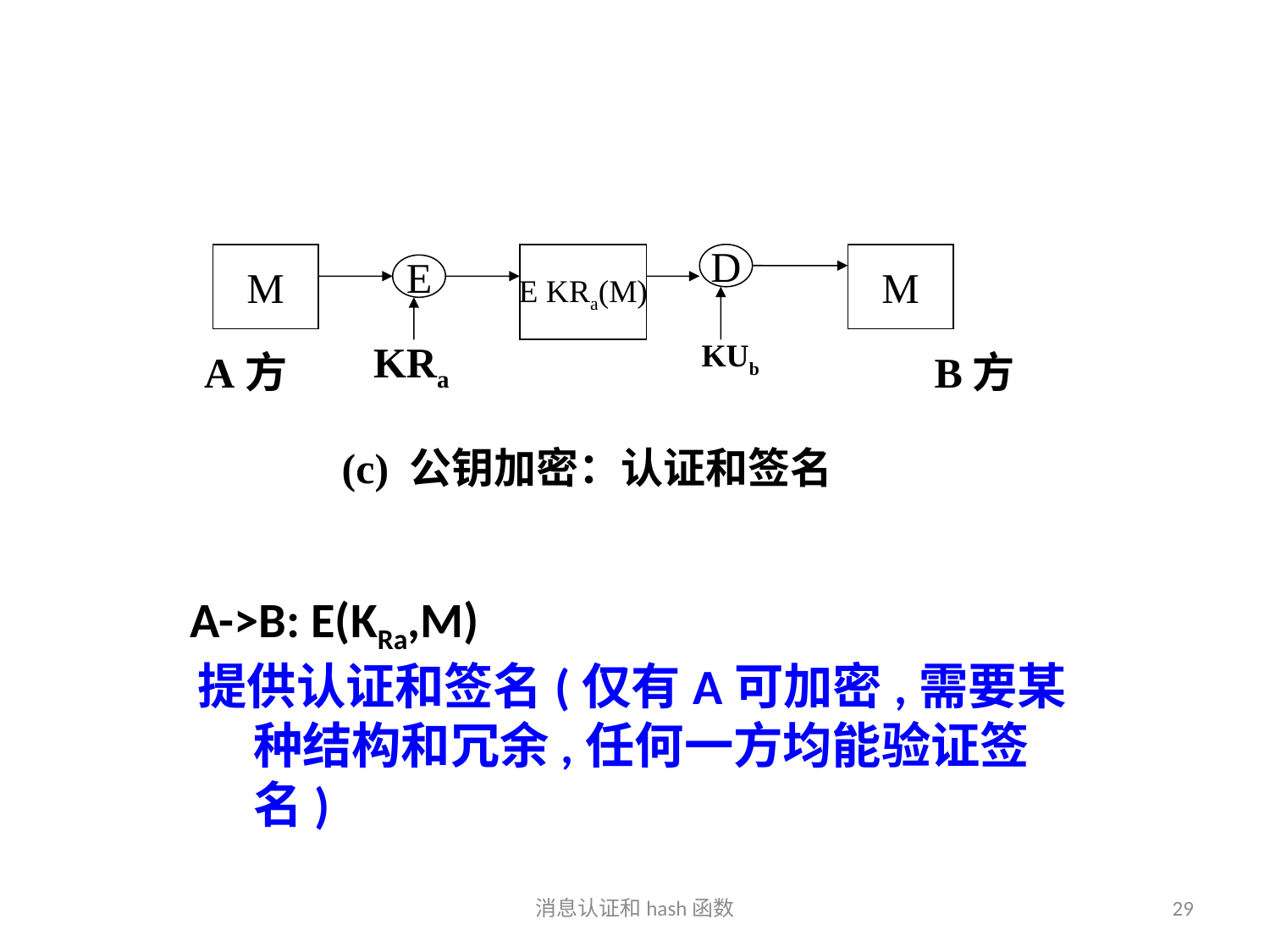

#
M
E KRa(M)
D
M
E

A方
B方

KRa
KUb
(c) 公钥加密：认证和签名
A->B: E(KRa,M)
提供认证和签名(仅有A可加密,需要某种结构和冗余,任何一方均能验证签名)
29
消息认证和hash函数